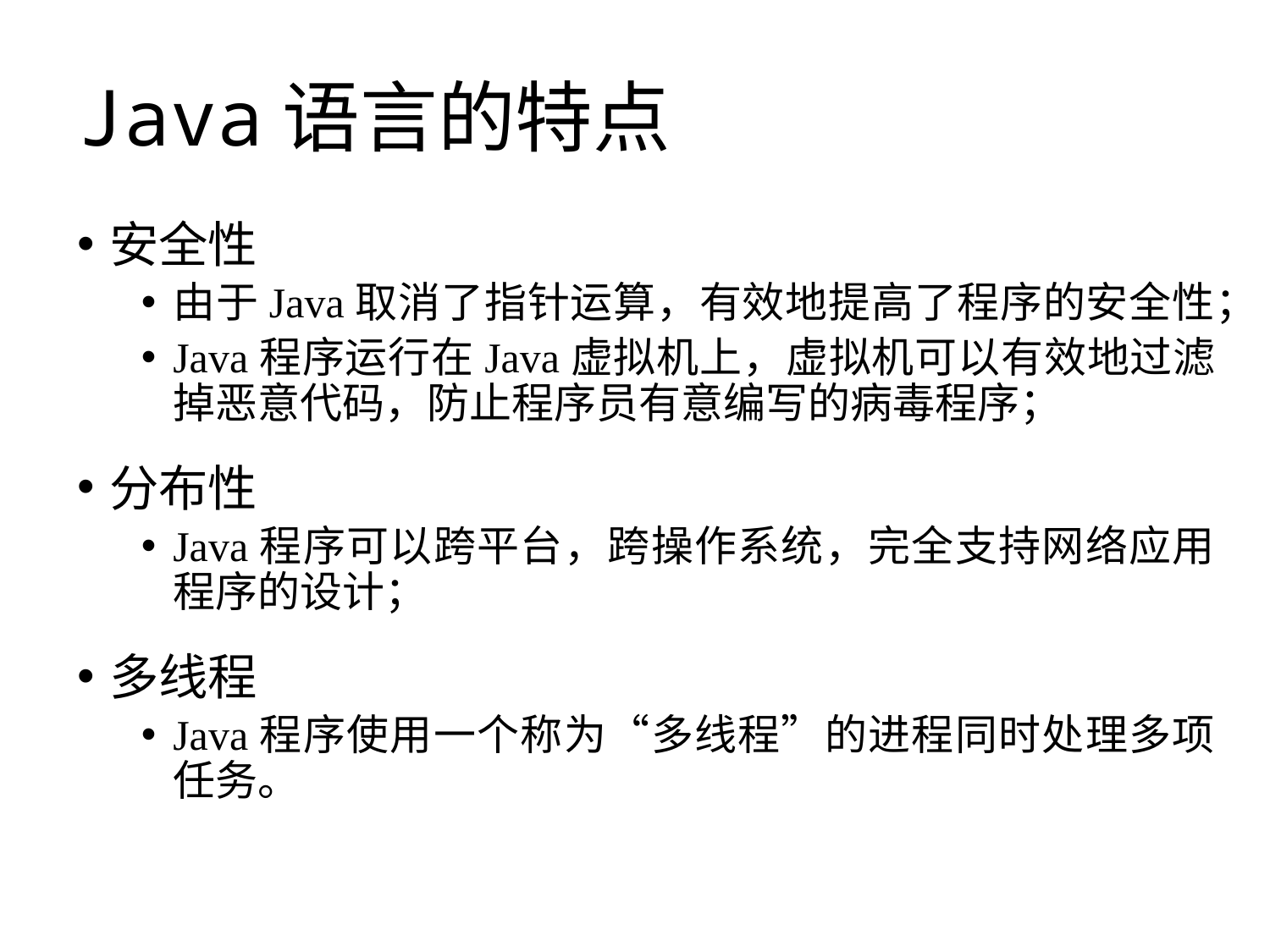

Java语言的特点
安全性
由于Java取消了指针运算，有效地提高了程序的安全性；
Java程序运行在Java虚拟机上，虚拟机可以有效地过滤掉恶意代码，防止程序员有意编写的病毒程序；
分布性
Java程序可以跨平台，跨操作系统，完全支持网络应用程序的设计；
多线程
Java程序使用一个称为“多线程”的进程同时处理多项任务。